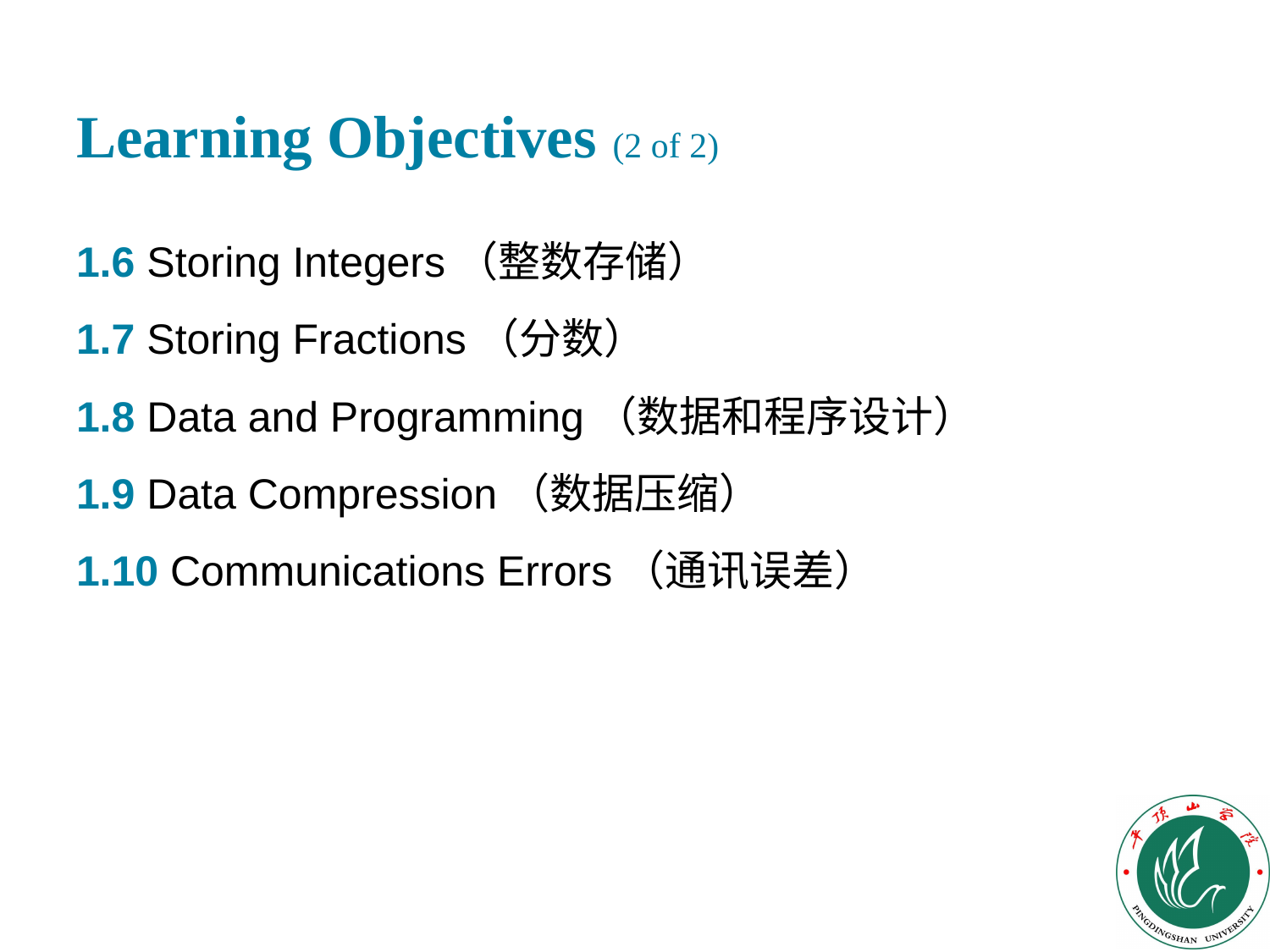

# Learning Objectives (2 of 2)
1.6 Storing Integers（整数存储）
1.7 Storing Fractions（分数）
1.8 Data and Programming（数据和程序设计）
1.9 Data Compression（数据压缩）
1.10 Communications Errors（通讯误差）